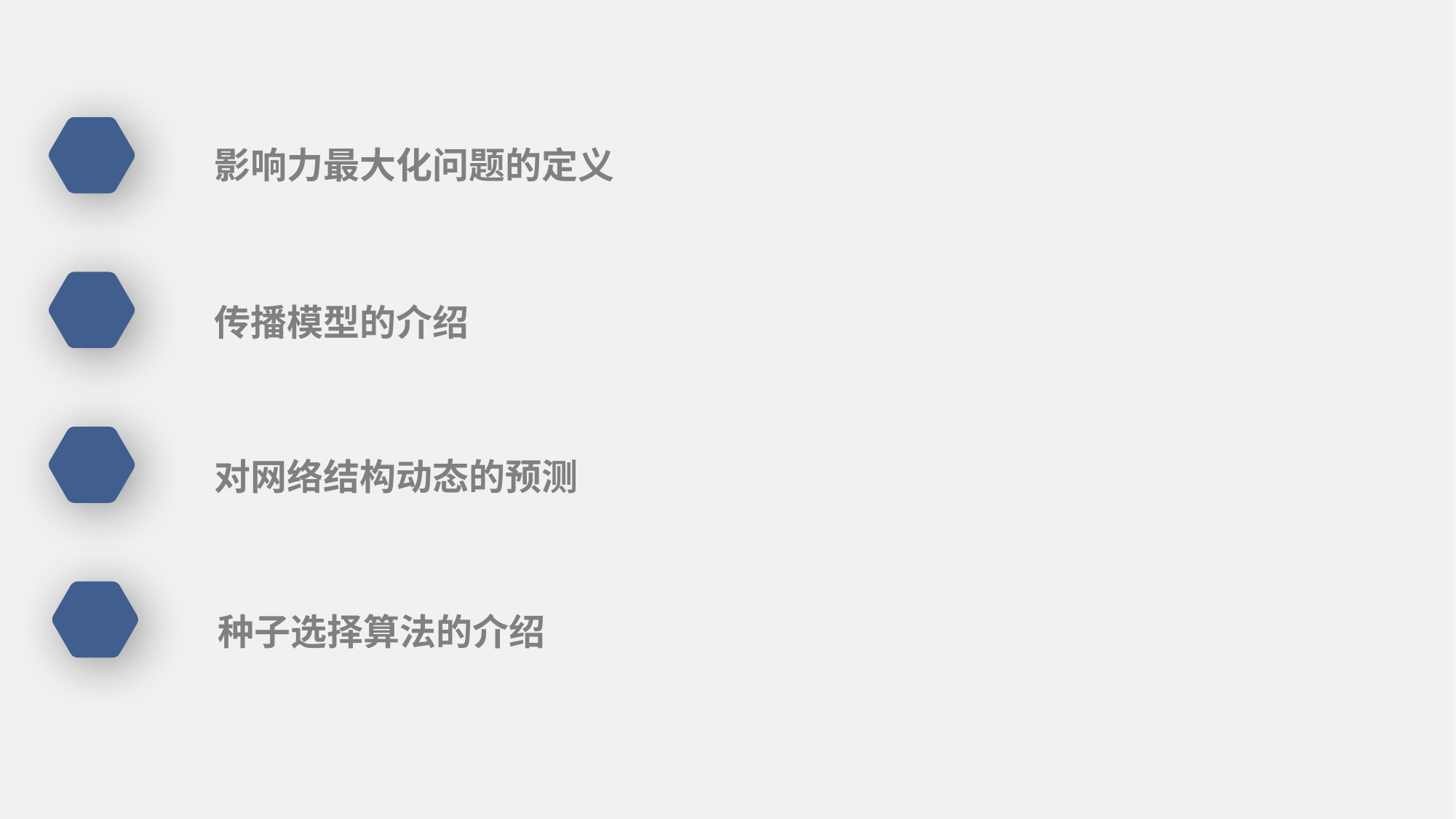

影响力最大化问题的定义

传播模型的介绍

对网络结构动态的预测

种子选择算法的介绍